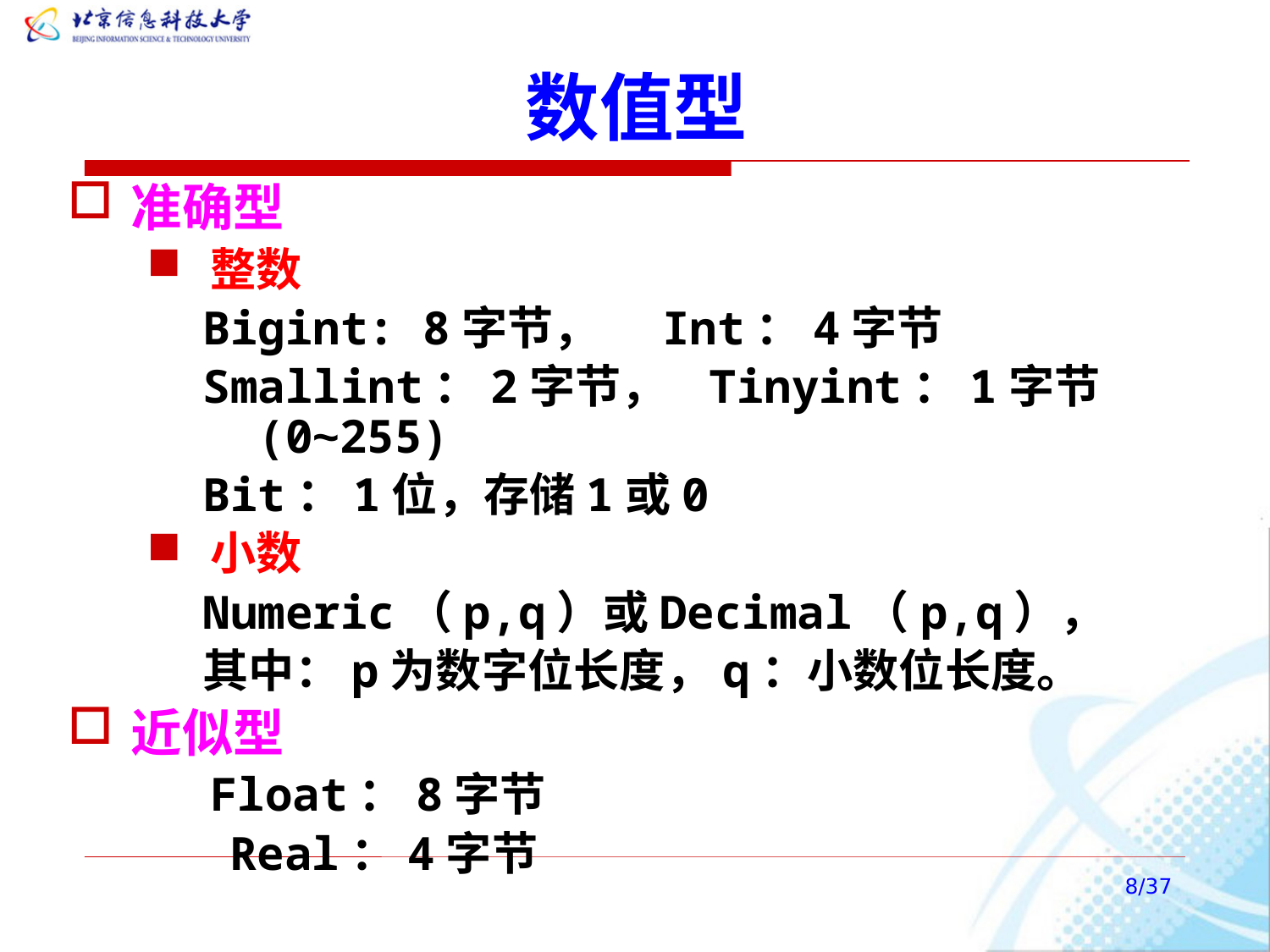

# 数值型
准确型
整数
Bigint: 8字节，     Int：4字节
Smallint：2字节，   Tinyint：1字节(0~255)
Bit：1位，存储1或0
小数
Numeric（p,q）或Decimal（p,q），
其中：p为数字位长度，q：小数位长度。
近似型
	Float：8字节
   Real：4字节

8/37